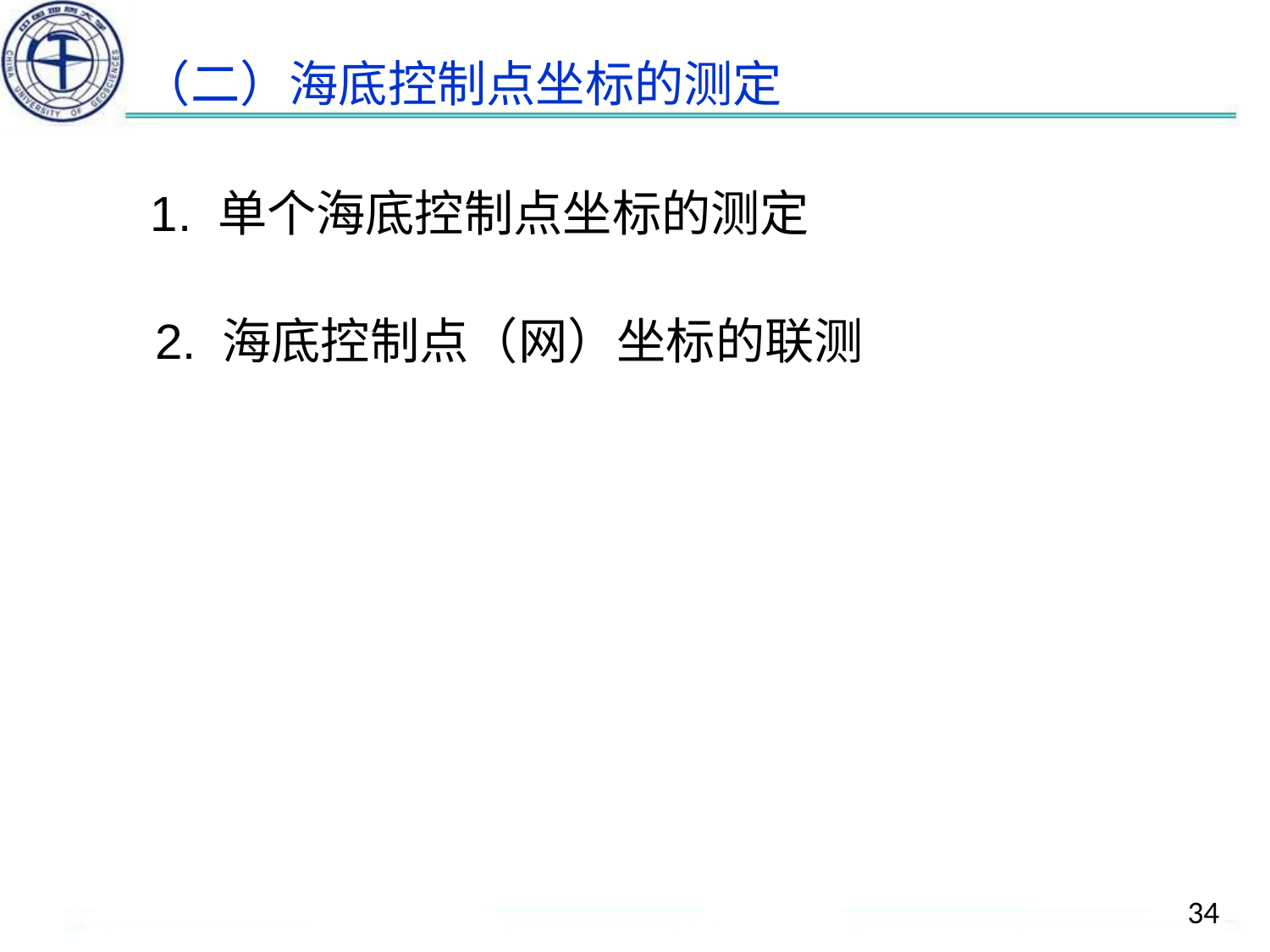

（二）海底控制点坐标的测定
1. 单个海底控制点坐标的测定
2. 海底控制点（网）坐标的联测

34